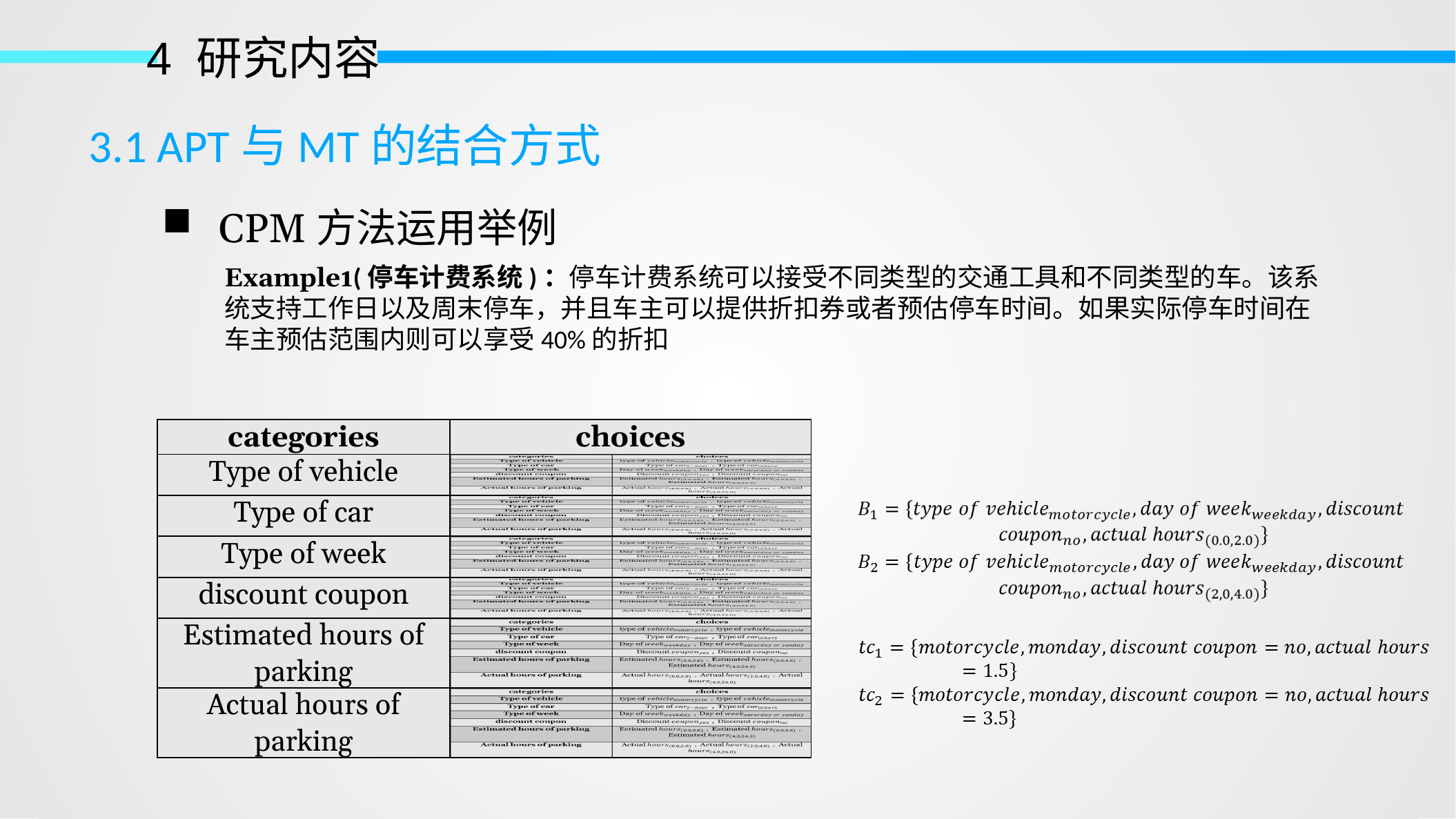

4 研究内容

3.1 APT与MT的结合方式
 CPM方法运用举例
Example1(停车计费系统)：停车计费系统可以接受不同类型的交通工具和不同类型的车。该系统支持工作日以及周末停车，并且车主可以提供折扣券或者预估停车时间。如果实际停车时间在车主预估范围内则可以享受40%的折扣
| categories | choices |
| --- | --- |
| Type of vehicle |  |
| Type of car |  |
| Type of week |  |
| discount coupon |  |
| Estimated hours of parking |  |
| Actual hours of parking |  |